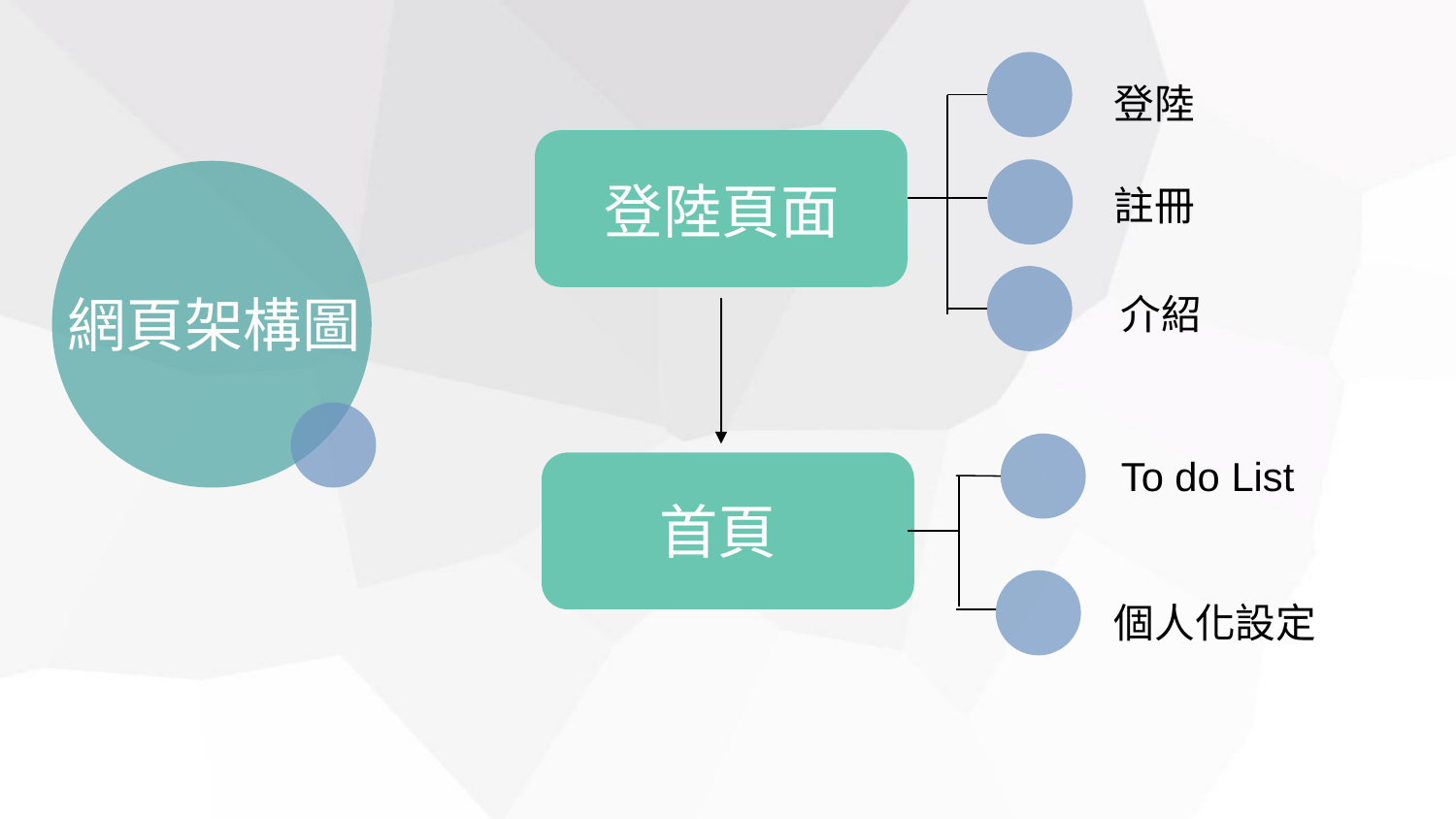

登陸

登陸頁面

註冊

網頁架構圖
介紹

To do List

首頁

個人化設定